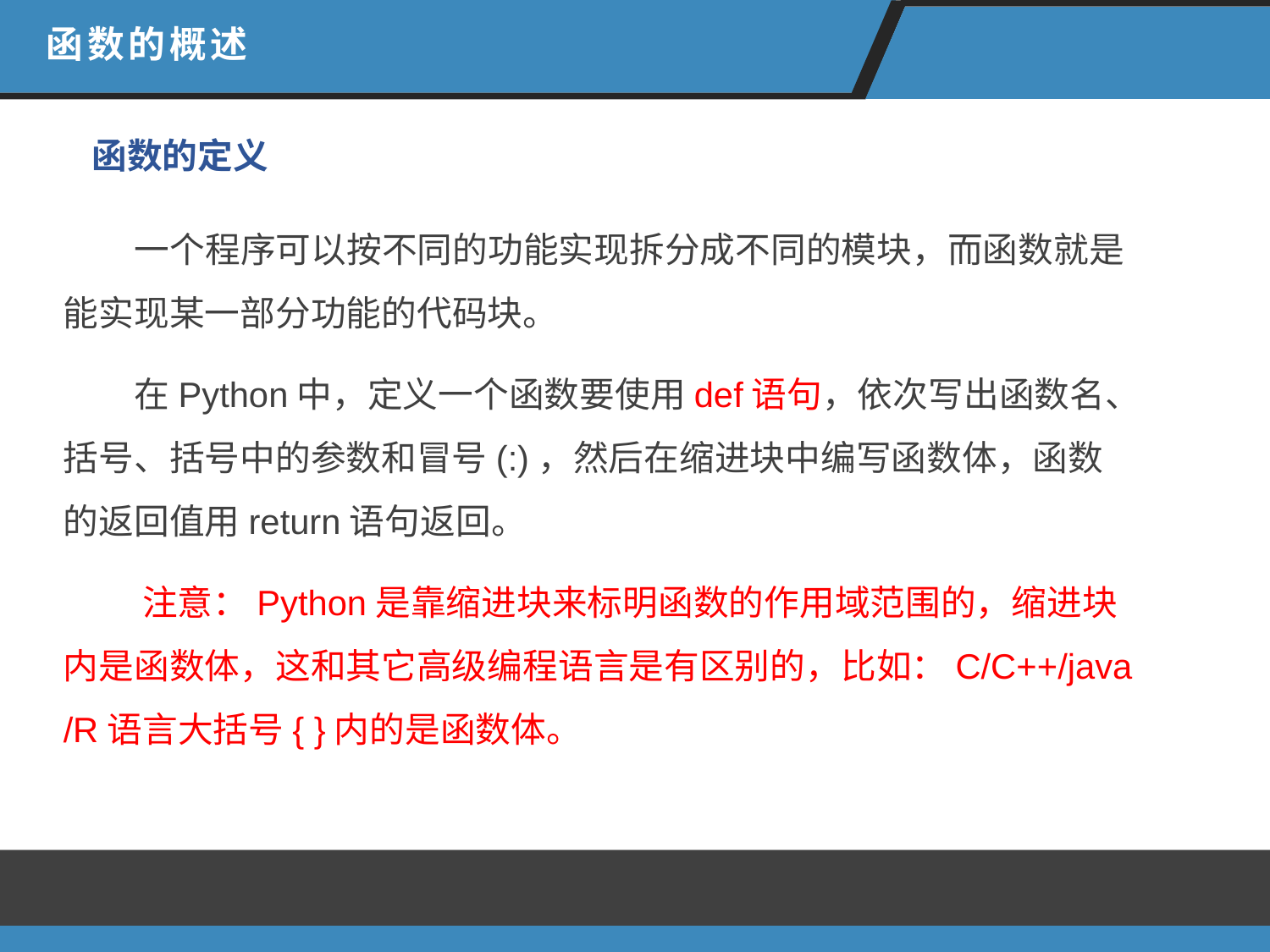

函数的概述
  函数的定义
        一个程序可以按不同的功能实现拆分成不同的模块，而函数就是能实现某一部分功能的代码块。
        在Python中，定义一个函数要使用def语句，依次写出函数名、括号、括号中的参数和冒号(:)，然后在缩进块中编写函数体，函数的返回值用return语句返回。
         注意：Python是靠缩进块来标明函数的作用域范围的，缩进块内是函数体，这和其它高级编程语言是有区别的，比如：C/C++/java/R语言大括号{ }内的是函数体。